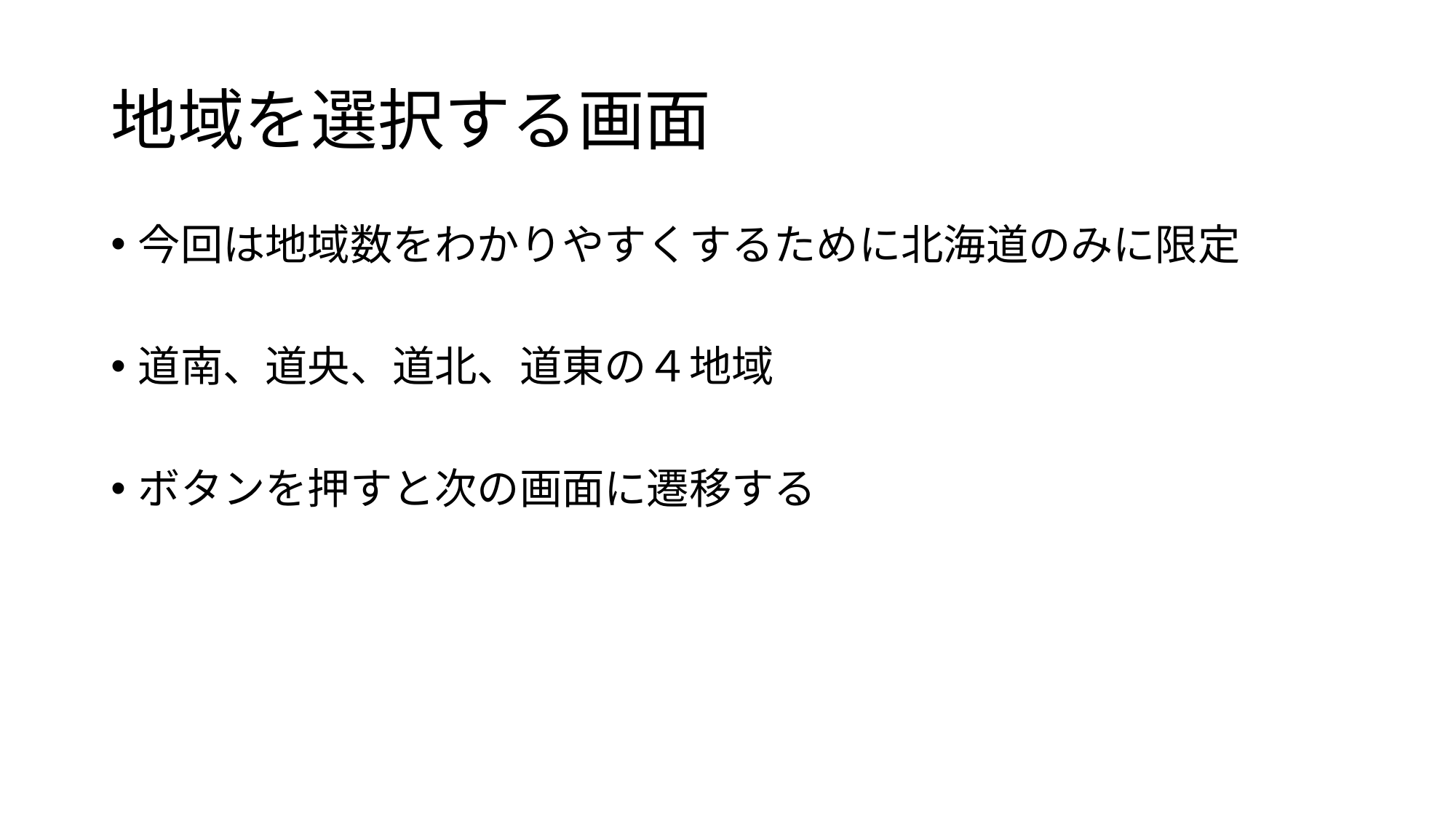

# 地域を選択する画面
今回は地域数をわかりやすくするために北海道のみに限定

道南、道央、道北、道東の４地域

ボタンを押すと次の画面に遷移する